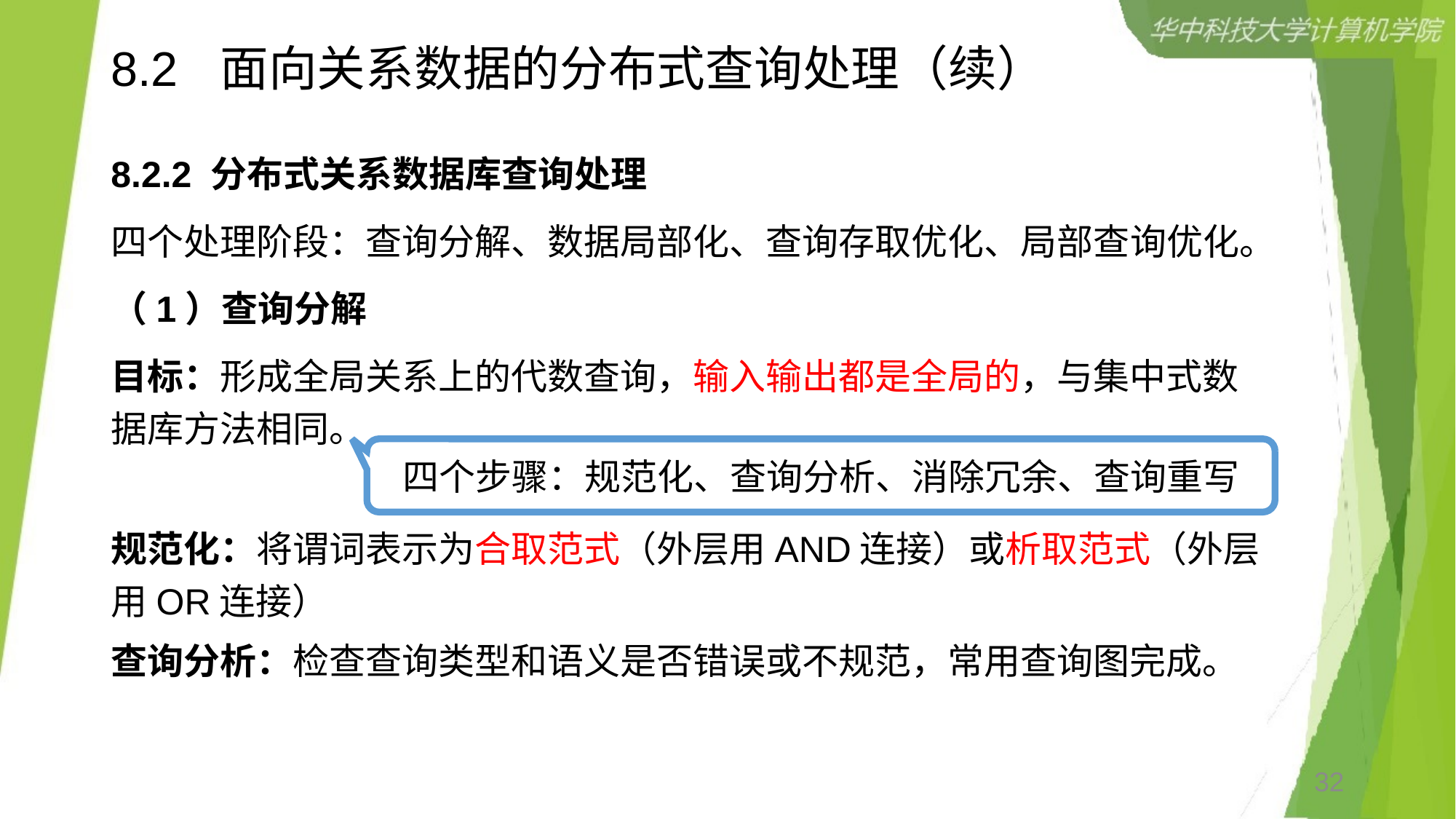

# 8.2	面向关系数据的分布式查询处理（续）
8.2.2 分布式关系数据库查询处理
四个处理阶段：查询分解、数据局部化、查询存取优化、局部查询优化。
（1）查询分解
目标：形成全局关系上的代数查询，输入输出都是全局的，与集中式数据库方法相同。

规范化：将谓词表示为合取范式（外层用AND连接）或析取范式（外层用OR连接）
查询分析：检查查询类型和语义是否错误或不规范，常用查询图完成。
四个步骤：规范化、查询分析、消除冗余、查询重写
32